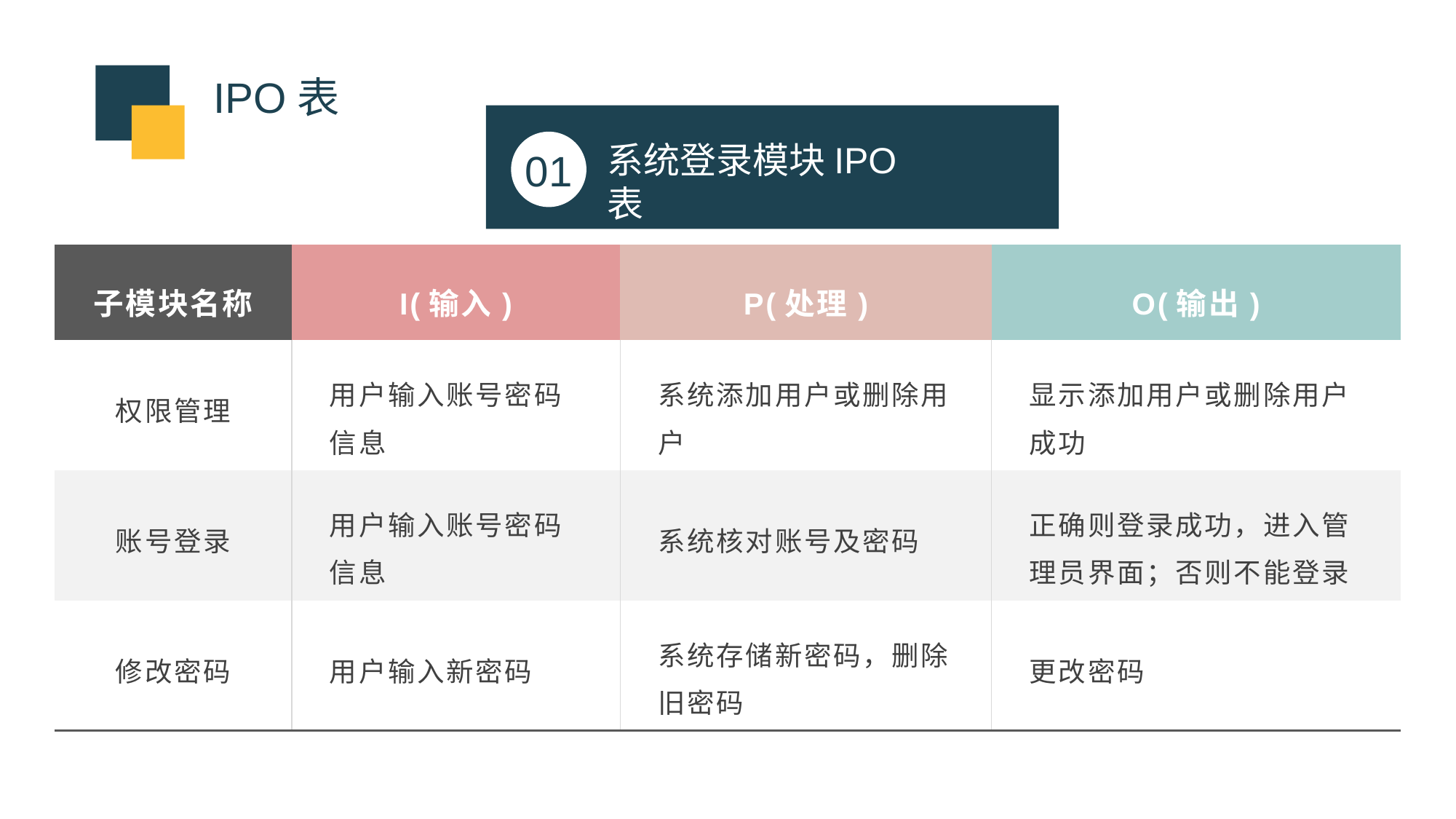

IPO表

系统登录模块IPO表
01
| 子模块名称 | I(输入) | P(处理) | O(输出) |
| --- | --- | --- | --- |
| 权限管理 | 用户输入账号密码信息 | 系统添加用户或删除用户 | 显示添加用户或删除用户成功 |
| 账号登录 | 用户输入账号密码信息 | 系统核对账号及密码 | 正确则登录成功，进入管理员界面；否则不能登录 |
| 修改密码 | 用户输入新密码 | 系统存储新密码，删除旧密码 | 更改密码 |